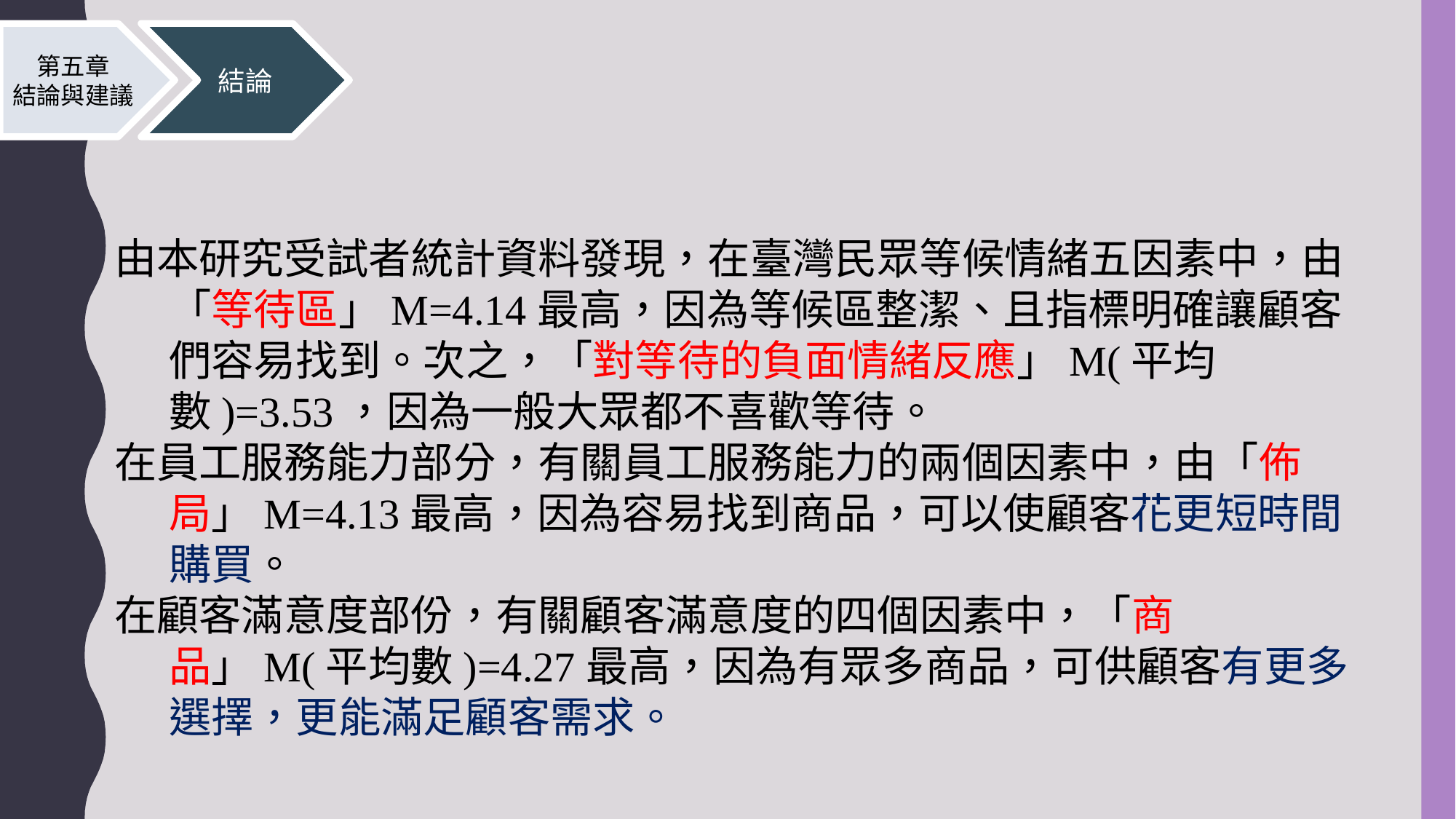

結論
第五章
結論與建議
由本研究受試者統計資料發現，在臺灣民眾等候情緒五因素中，由「等待區」M=4.14最高，因為等候區整潔、且指標明確讓顧客們容易找到。次之，「對等待的負面情緒反應」M(平均數)=3.53，因為一般大眾都不喜歡等待。
在員工服務能力部分，有關員工服務能力的兩個因素中，由「佈局」M=4.13最高，因為容易找到商品，可以使顧客花更短時間購買。
在顧客滿意度部份，有關顧客滿意度的四個因素中，「商品」M(平均數)=4.27最高，因為有眾多商品，可供顧客有更多選擇，更能滿足顧客需求。